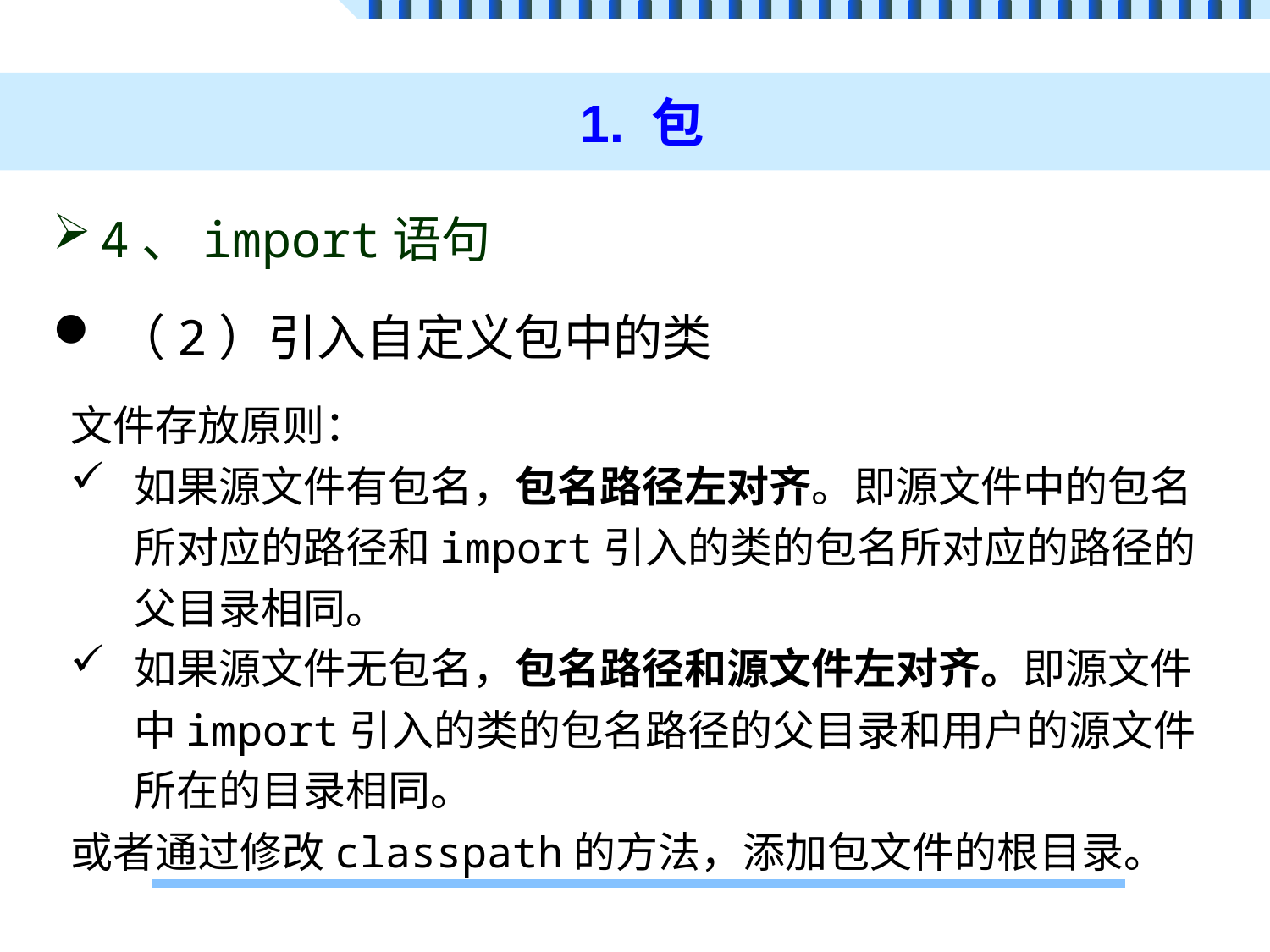

# 1. 包

4、import语句
（2）引入自定义包中的类
文件存放原则：
如果源文件有包名，包名路径左对齐。即源文件中的包名所对应的路径和import引入的类的包名所对应的路径的父目录相同。
如果源文件无包名，包名路径和源文件左对齐。即源文件中import引入的类的包名路径的父目录和用户的源文件所在的目录相同。
或者通过修改classpath的方法，添加包文件的根目录。